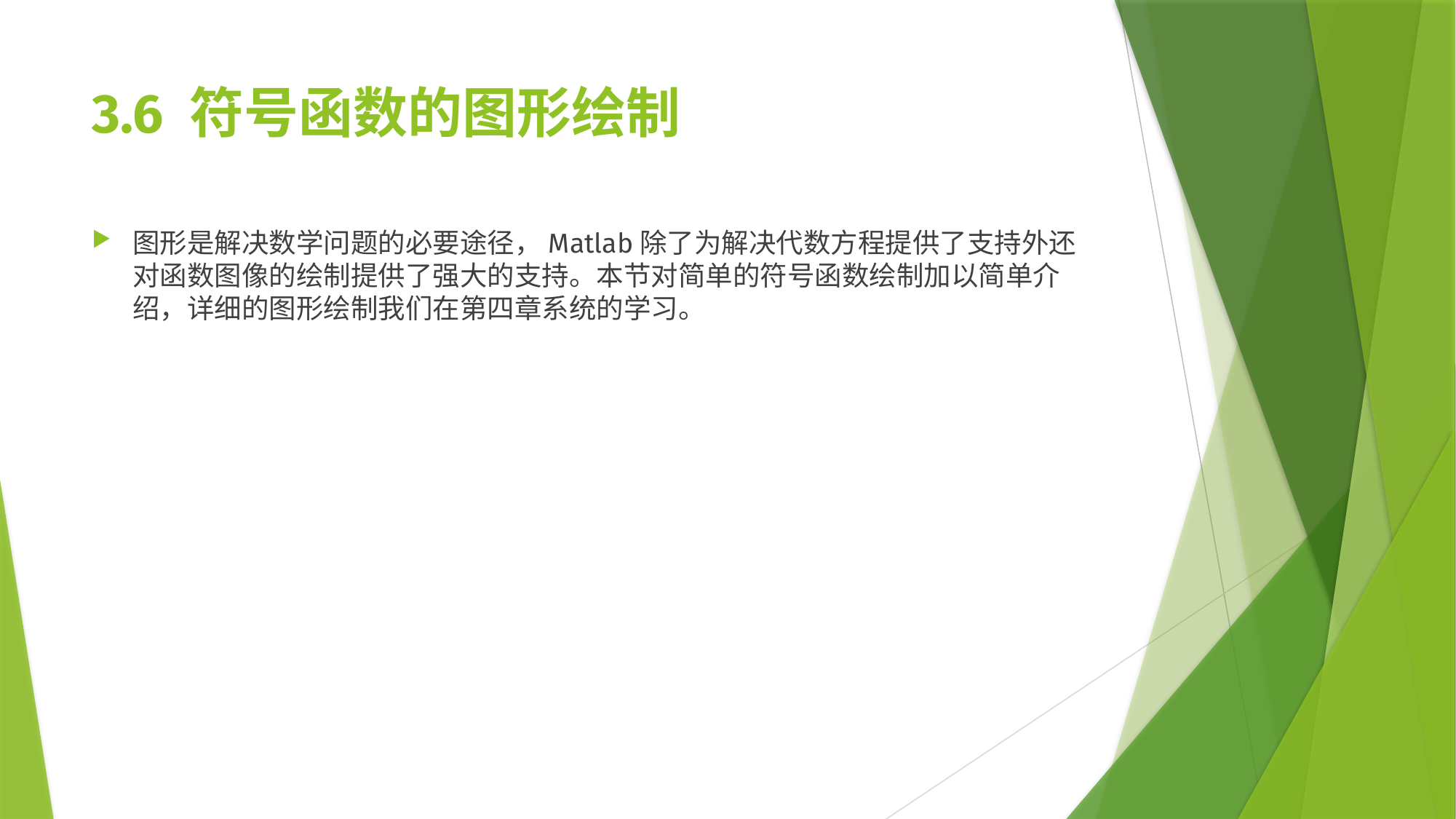

# 3.6 符号函数的图形绘制
图形是解决数学问题的必要途径，Matlab除了为解决代数方程提供了支持外还对函数图像的绘制提供了强大的支持。本节对简单的符号函数绘制加以简单介绍，详细的图形绘制我们在第四章系统的学习。